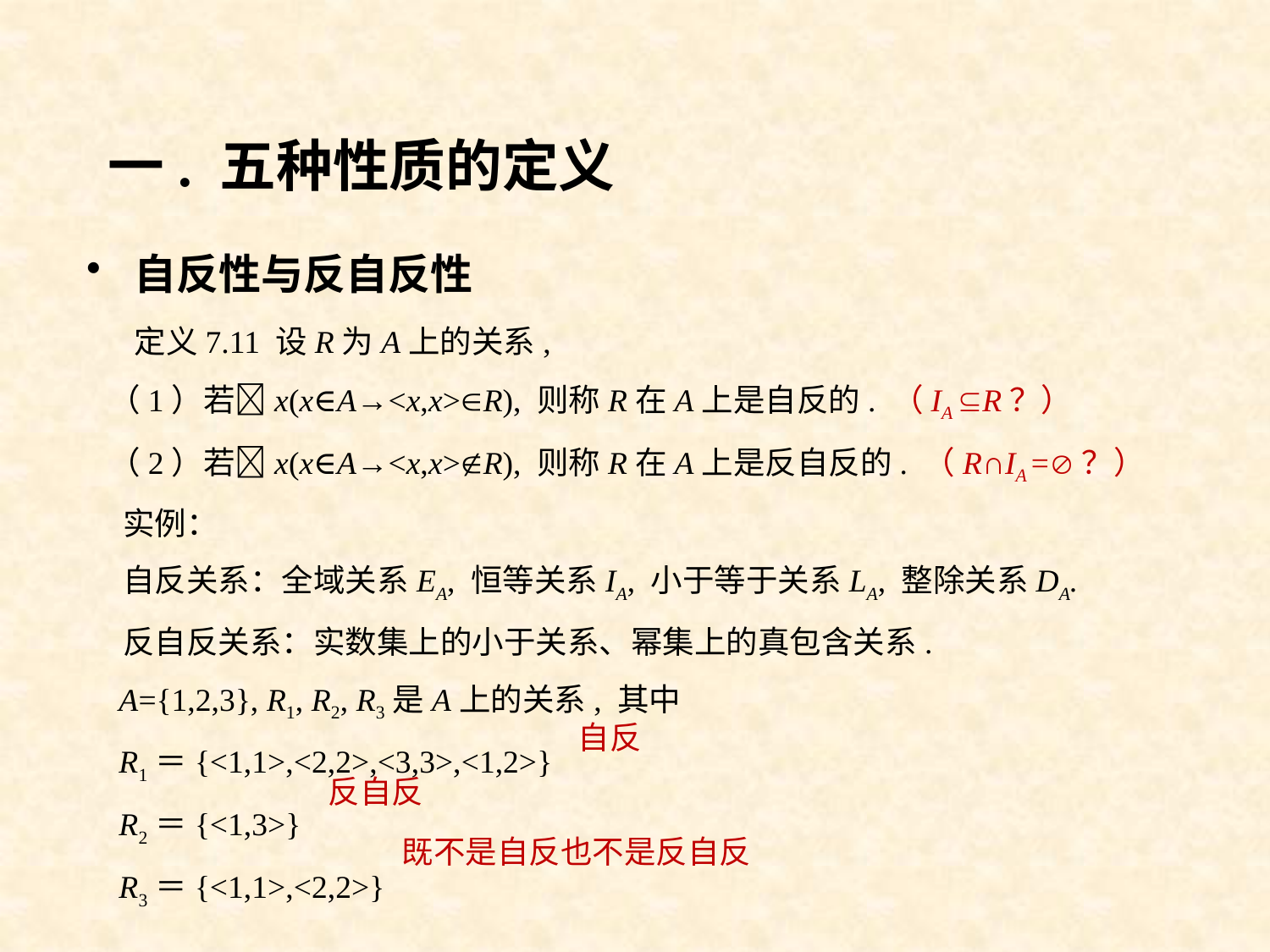

# 一. 五种性质的定义
自反性与反自反性
     定义7.11 设R为A上的关系,
  （1）若∀x(x∈A→<x,x>∈R), 则称R在A上是自反的. （IA ⊆R？）
  （2）若∀x(x∈A→<x,x>∉R), 则称R在A上是反自反的. （R∩IA =∅？）
    实例：
    自反关系：全域关系EA, 恒等关系IA, 小于等于关系LA, 整除关系DA.
    反自反关系：实数集上的小于关系、幂集上的真包含关系.
    A={1,2,3}, R1, R2, R3是A上的关系, 其中
    R1＝{<1,1>,<2,2>,<3,3>,<1,2>}
    R2＝{<1,3>}
    R3＝{<1,1>,<2,2>}

自反
反自反
既不是自反也不是反自反